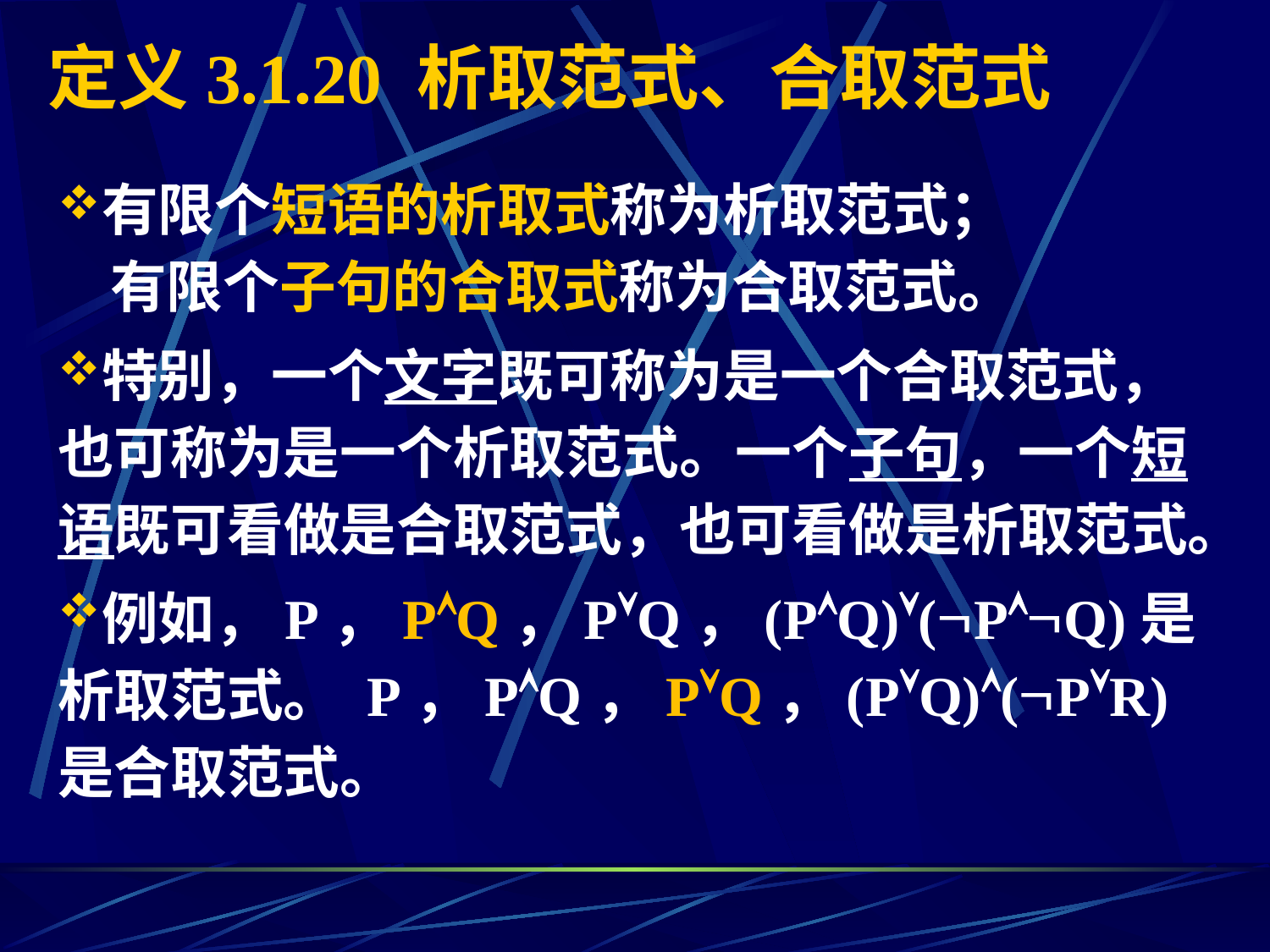

# 定义3.1.20 析取范式、合取范式
有限个短语的析取式称为析取范式；
  	有限个子句的合取式称为合取范式。
特别，一个文字既可称为是一个合取范式，也可称为是一个析取范式。一个子句，一个短语既可看做是合取范式，也可看做是析取范式。
例如，P，P∧Q，P∨Q，(P∧Q)∨(¬P∧¬Q)是析取范式。 P，P∧Q，P∨Q，(P∨Q)∧(¬P∨R)是合取范式。
91